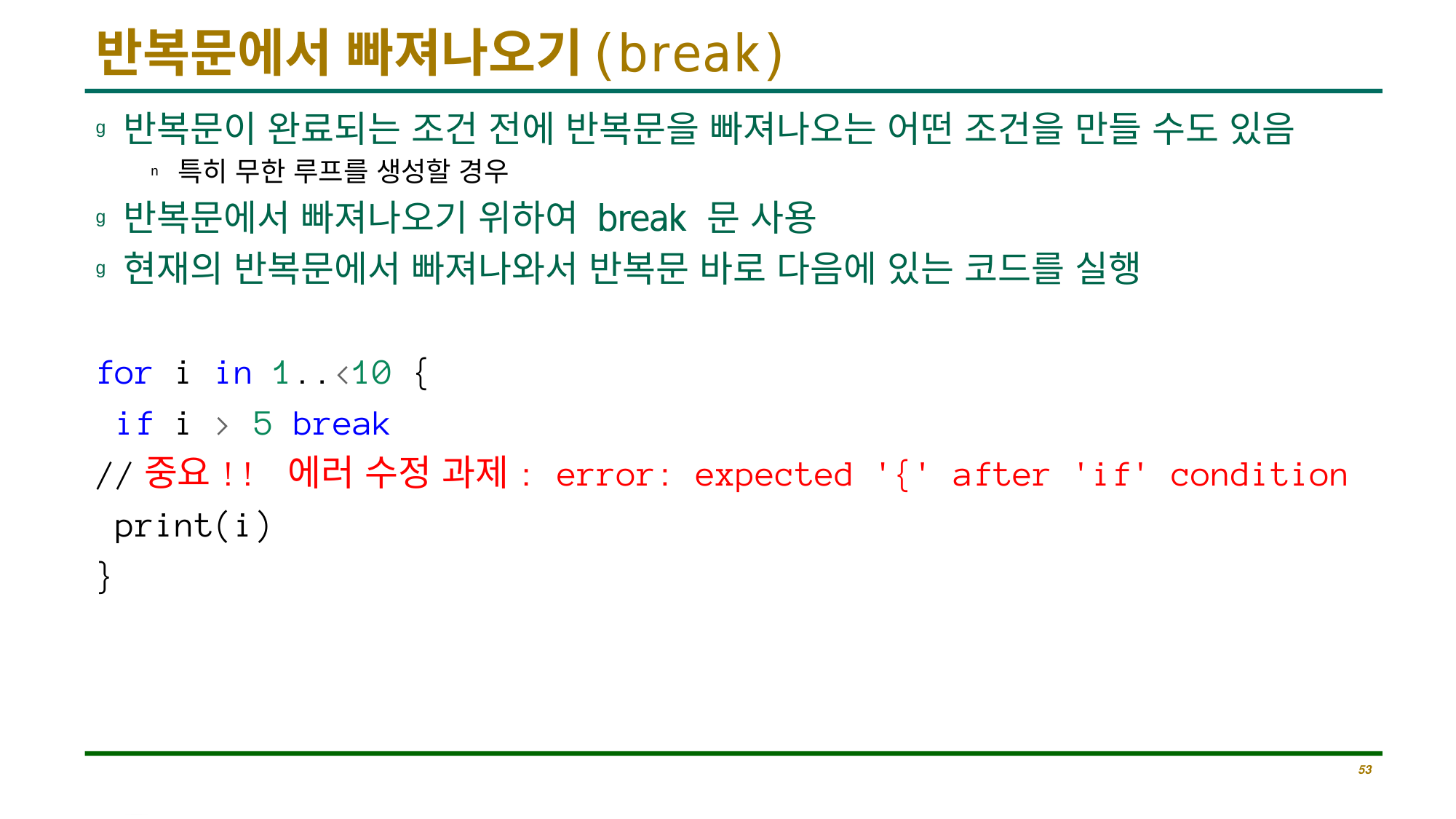

# 반복문에서 빠져나오기(break)
반복문이 완료되는 조건 전에 반복문을 빠져나오는 어떤 조건을 만들 수도 있음
특히 무한 루프를 생성할 경우
반복문에서 빠져나오기 위하여 break 문 사용
현재의 반복문에서 빠져나와서 반복문 바로 다음에 있는 코드를 실행

for i in 1..<10 {
 if i > 5 break
//중요!! 에러 수정 과제: error: expected '{' after 'if' condition
 print(i)
}